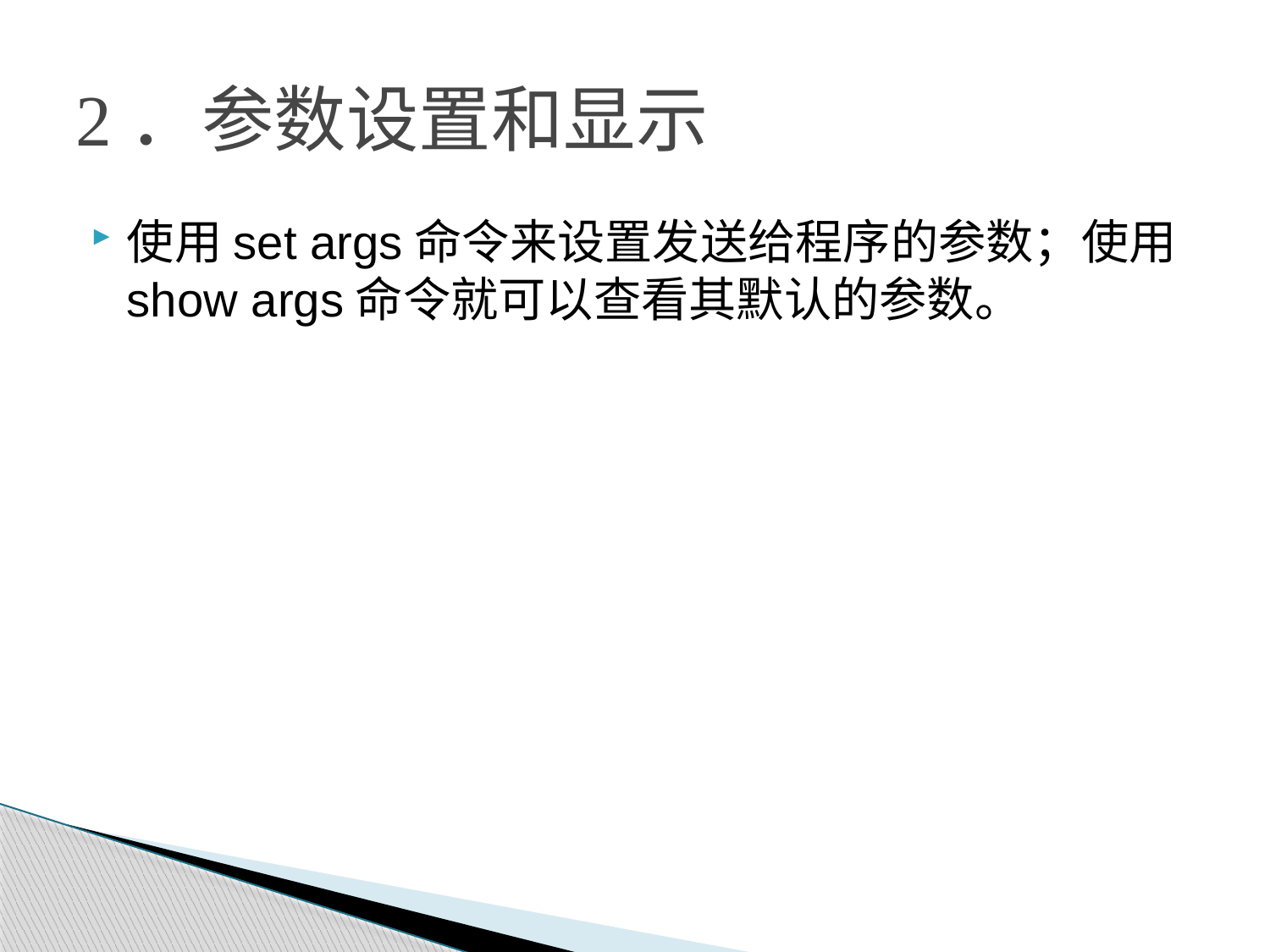

# 2．参数设置和显示
使用set args命令来设置发送给程序的参数；使用show args命令就可以查看其默认的参数。